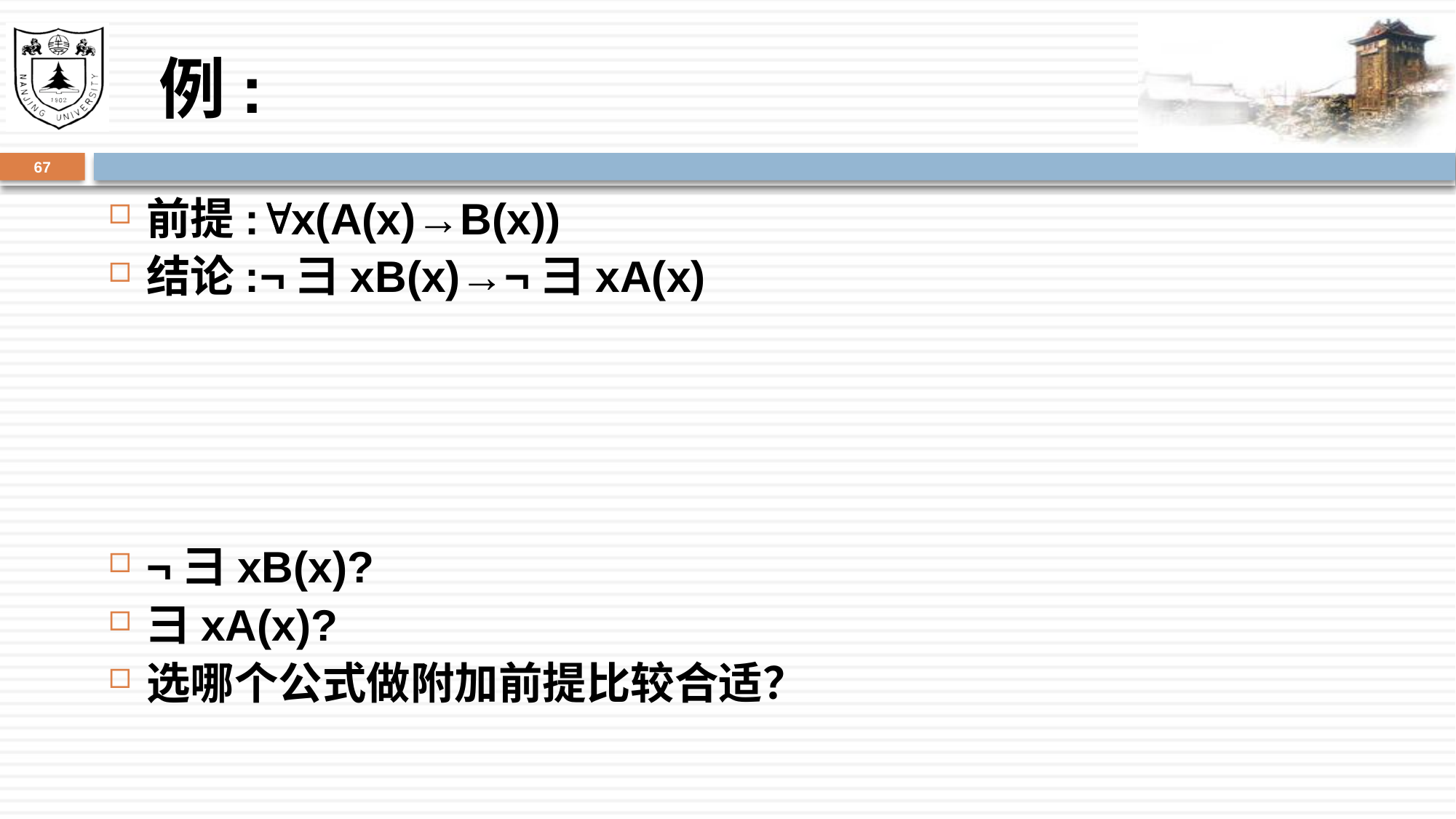

# 例:
67
前提:∀x(A(x)→B(x))
结论:¬彐xB(x)→¬彐xA(x)

¬彐xB(x)?
彐xA(x)?
选哪个公式做附加前提比较合适？